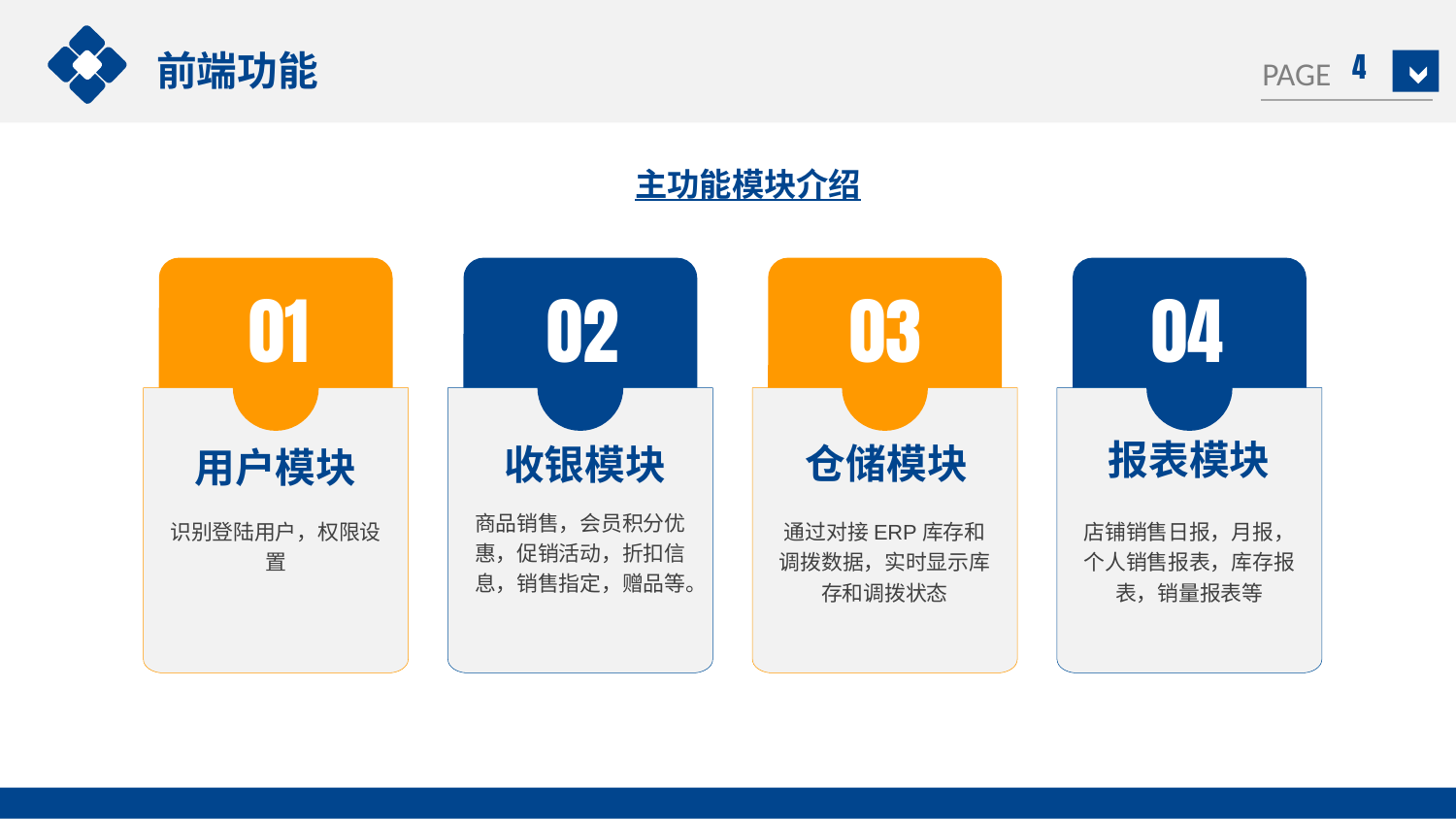

前端功能
4
主功能模块介绍

01

识别登陆用户，权限设置

02

03

商品销售，会员积分优惠，促销活动，折扣信息，销售指定，赠品等。
通过对接ERP库存和调拨数据，实时显示库存和调拨状态

04

店铺销售日报，月报，个人销售报表，库存报表，销量报表等
报表模块
仓储模块
收银模块
用户模块